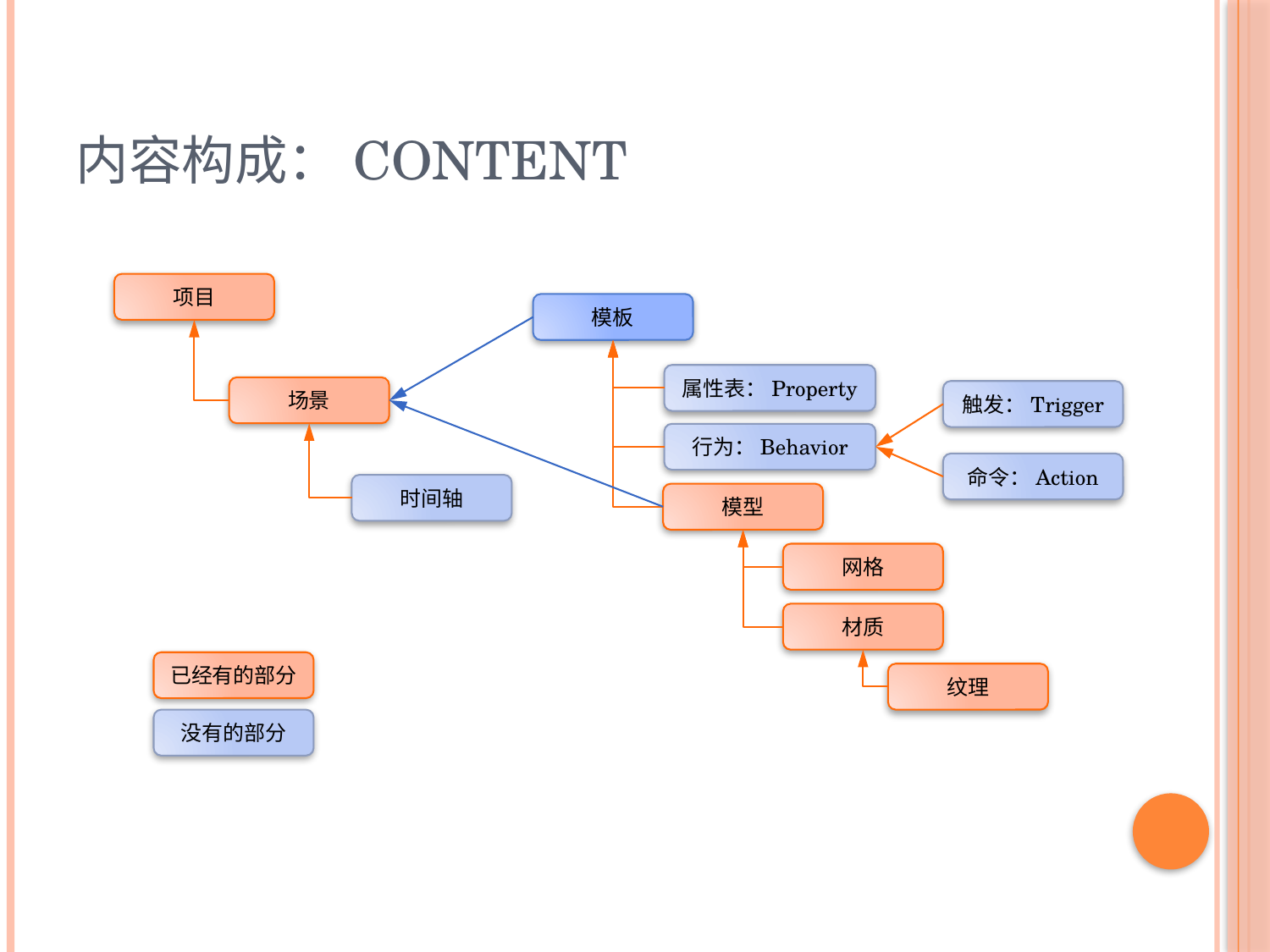

# 内容构成：Content
项目
模板
属性表：Property
场景
触发：Trigger
行为：Behavior
命令：Action
时间轴
模型
网格
材质
已经有的部分
纹理
没有的部分